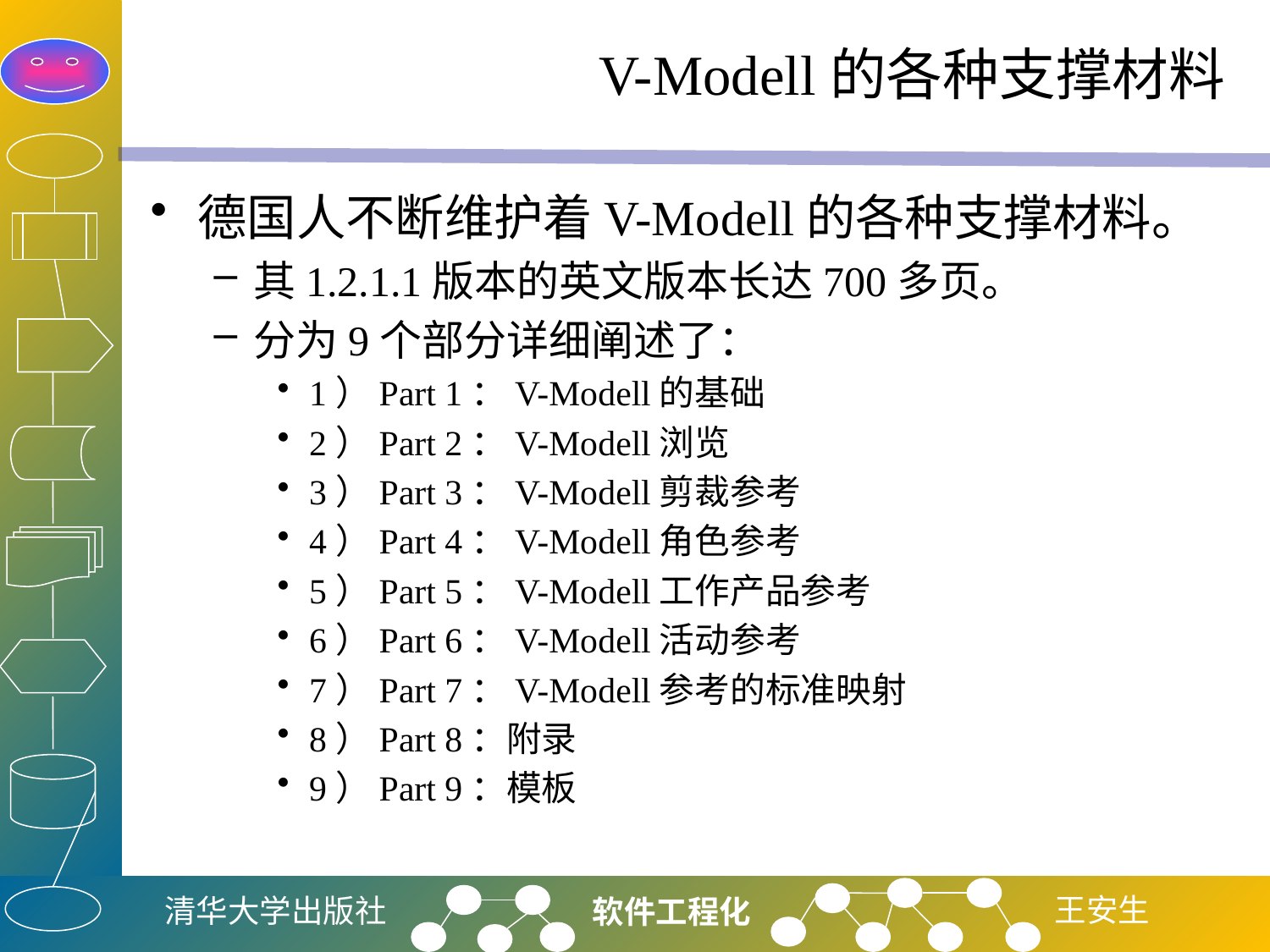

# V-Modell的各种支撑材料
德国人不断维护着V-Modell的各种支撑材料。
其1.2.1.1版本的英文版本长达700多页。
分为9个部分详细阐述了：
1）Part 1：V-Modell的基础
2）Part 2：V-Modell浏览
3）Part 3：V-Modell剪裁参考
4）Part 4：V-Modell角色参考
5）Part 5：V-Modell工作产品参考
6）Part 6：V-Modell活动参考
7）Part 7：V-Modell参考的标准映射
8）Part 8：附录
9）Part 9：模板